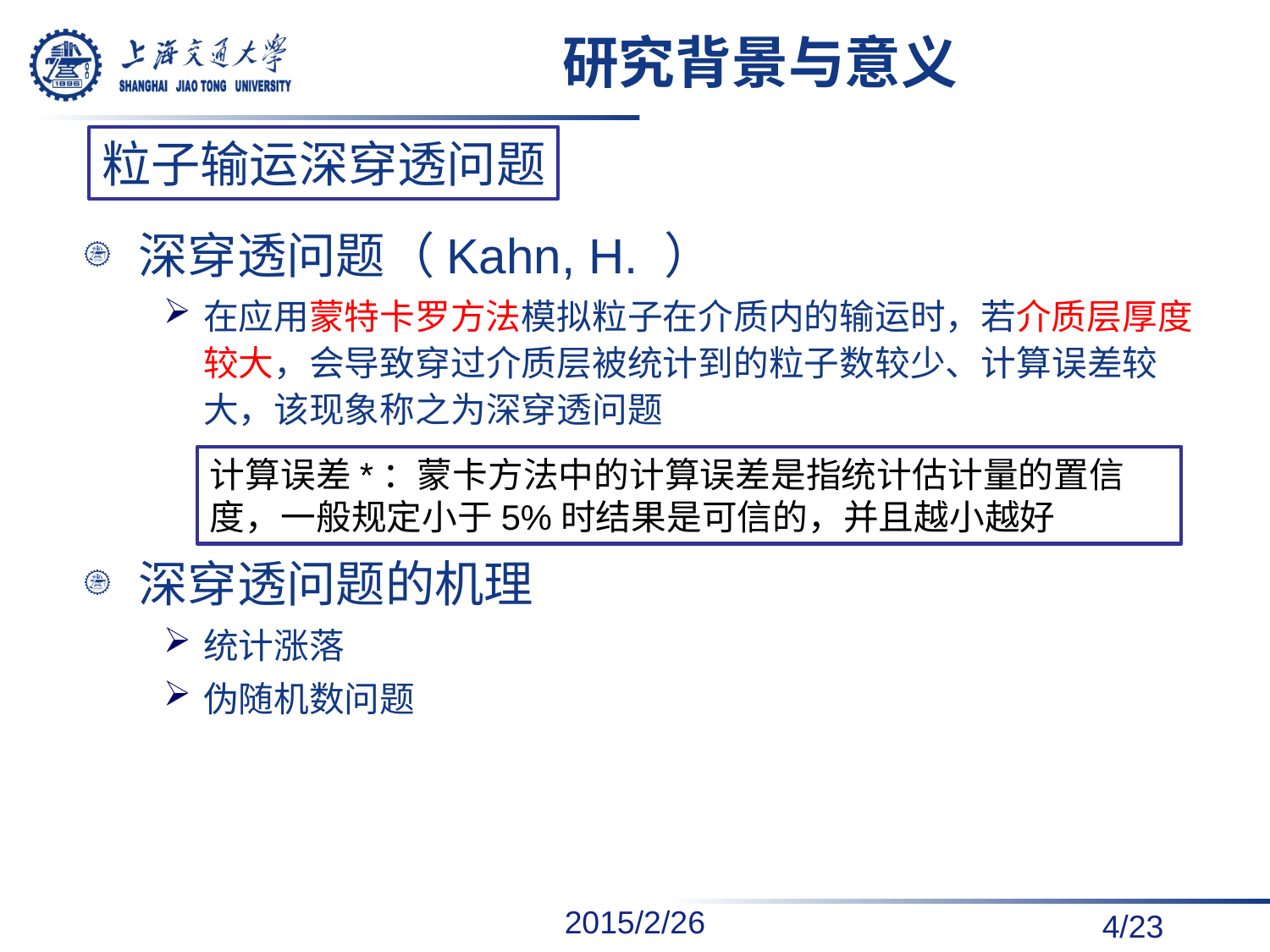

# 研究背景与意义
粒子输运深穿透问题
深穿透问题（Kahn, H. ）
在应用蒙特卡罗方法模拟粒子在介质内的输运时，若介质层厚度较大，会导致穿过介质层被统计到的粒子数较少、计算误差较大，该现象称之为深穿透问题

深穿透问题的机理
统计涨落
伪随机数问题
计算误差*：蒙卡方法中的计算误差是指统计估计量的置信度，一般规定小于5%时结果是可信的，并且越小越好